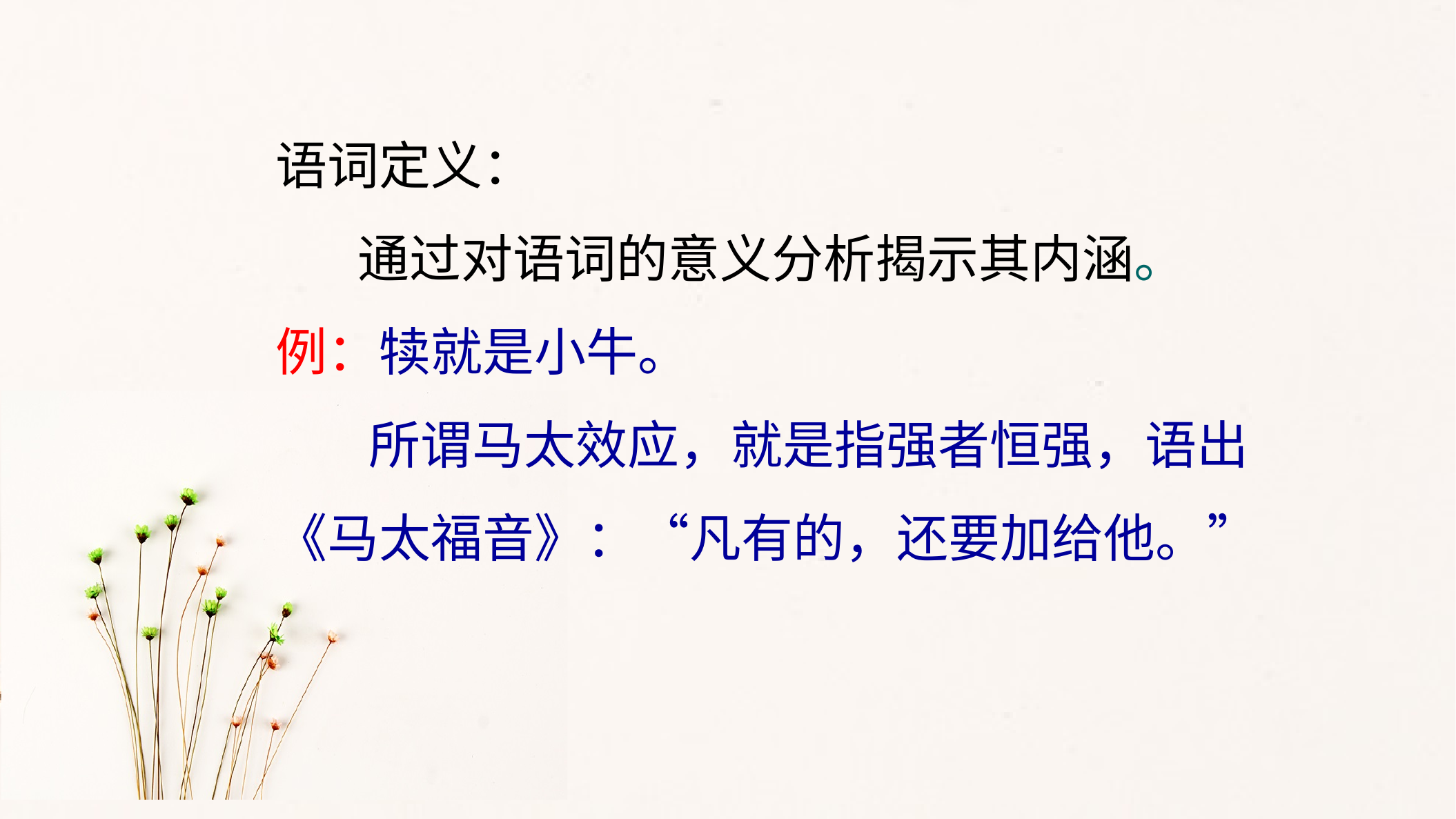

语词定义：
      通过对语词的意义分析揭示其内涵。
例：犊就是小牛。
       所谓马太效应，就是指强者恒强，语出《马太福音》：“凡有的，还要加给他。”